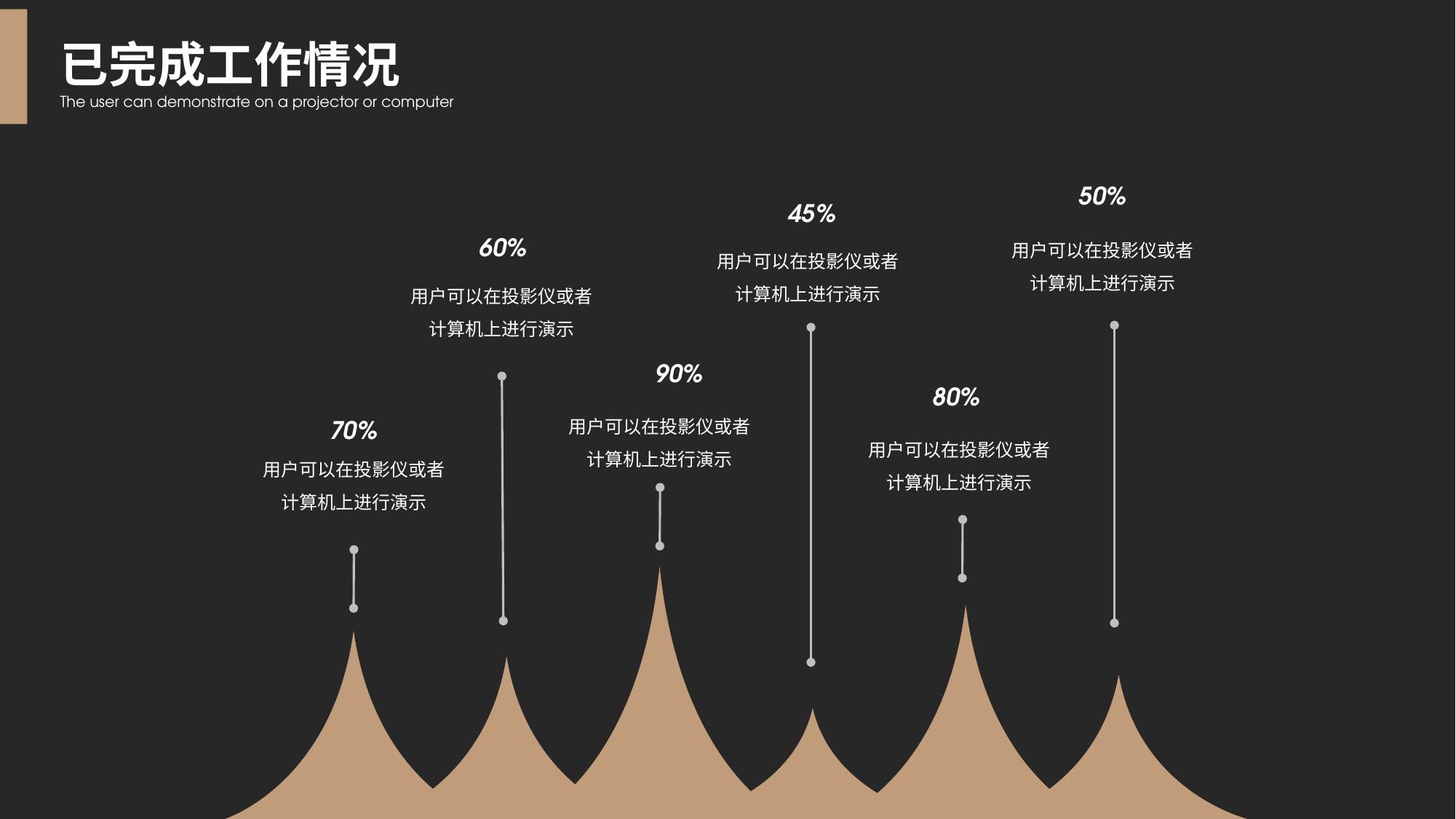

已完成工作情况
The user can demonstrate on a projector or computer
50%
45%
用户可以在投影仪或者计算机上进行演示
60%
用户可以在投影仪或者计算机上进行演示
用户可以在投影仪或者计算机上进行演示
90%
80%
用户可以在投影仪或者计算机上进行演示
70%
用户可以在投影仪或者计算机上进行演示
用户可以在投影仪或者计算机上进行演示